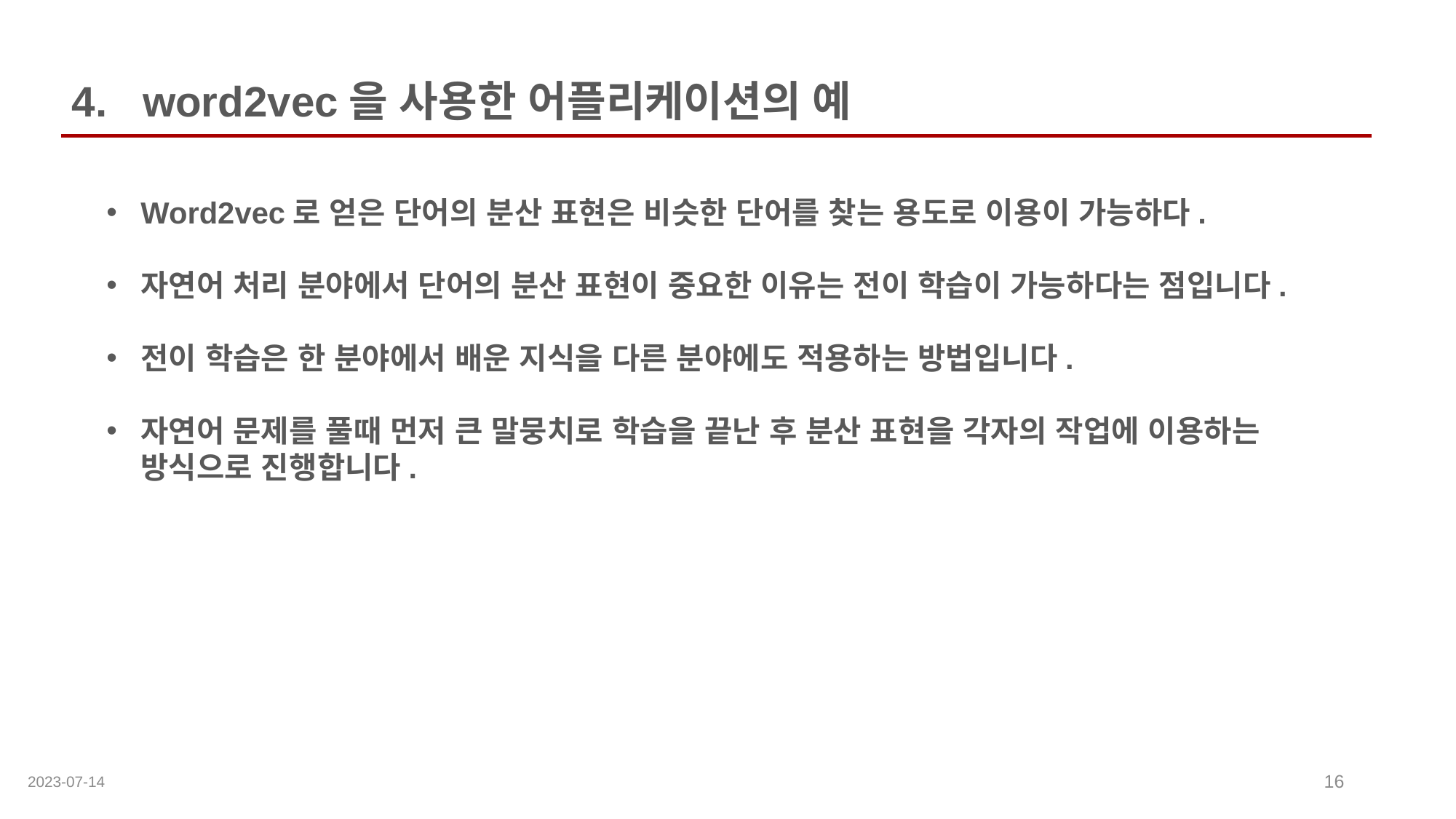

4.   word2vec을 사용한 어플리케이션의 예
Word2vec로 얻은 단어의 분산 표현은 비슷한 단어를 찾는 용도로 이용이 가능하다.

자연어 처리 분야에서 단어의 분산 표현이 중요한 이유는 전이 학습이 가능하다는 점입니다.

전이 학습은 한 분야에서 배운 지식을 다른 분야에도 적용하는 방법입니다.

자연어 문제를 풀때 먼저 큰 말뭉치로 학습을 끝난 후 분산 표현을 각자의 작업에 이용하는 방식으로 진행합니다.
2023-07-14
16